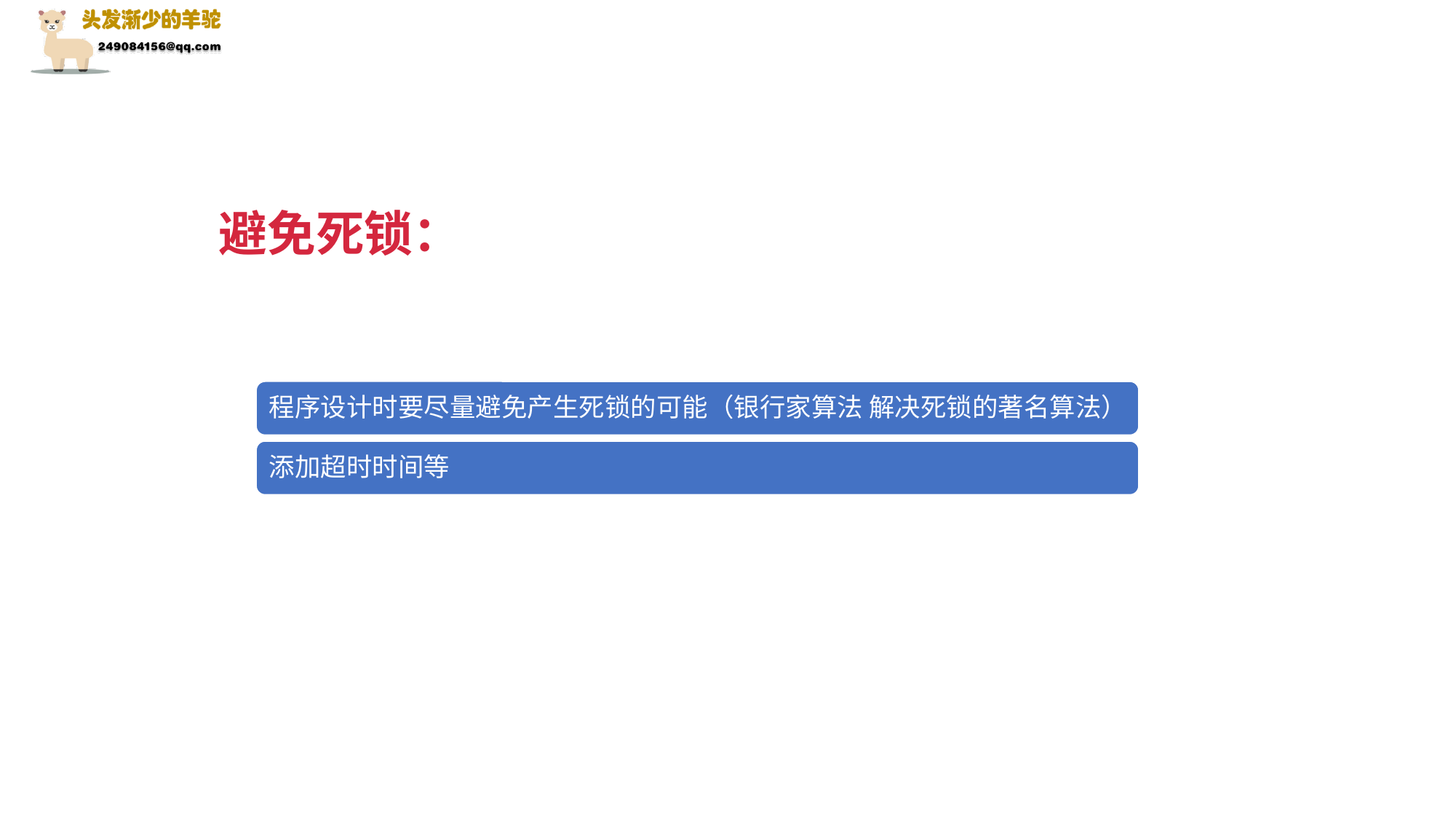

避免死锁：
程序设计时要尽量避免产生死锁的可能（银行家算法 解决死锁的著名算法）
添加超时时间等